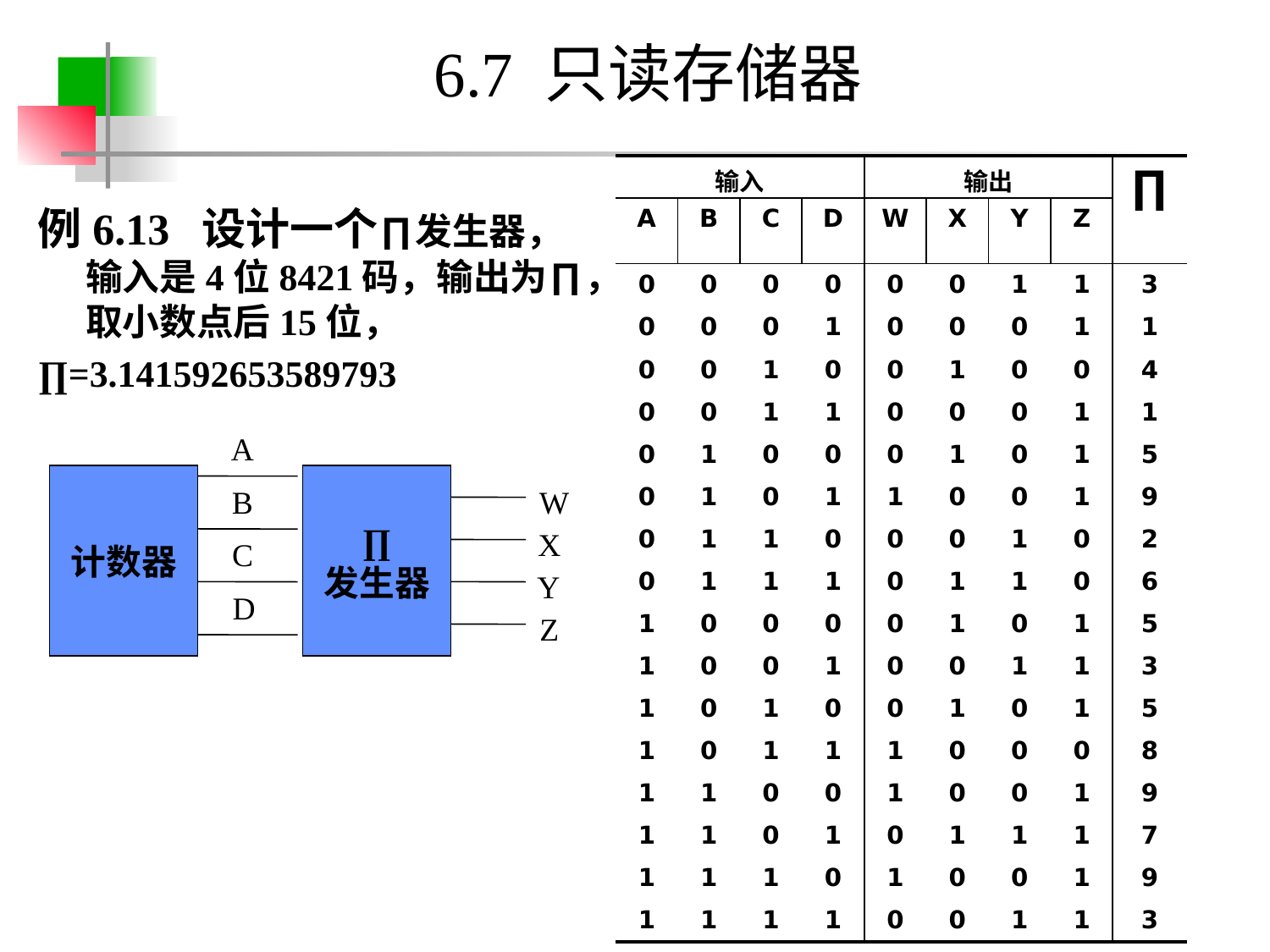

# 6.7 只读存储器
| 输入 |  |  |  | 输出 |  |  |  | ∏ |
| --- | --- | --- | --- | --- | --- | --- | --- | --- |
| A | B | C | D | W | X | Y | Z |  |
| 0 | 0 | 0 | 0 | 0 | 0 | 1 | 1 | 3 |
| 0 | 0 | 0 | 1 | 0 | 0 | 0 | 1 | 1 |
| 0 | 0 | 1 | 0 | 0 | 1 | 0 | 0 | 4 |
| 0 | 0 | 1 | 1 | 0 | 0 | 0 | 1 | 1 |
| 0 | 1 | 0 | 0 | 0 | 1 | 0 | 1 | 5 |
| 0 | 1 | 0 | 1 | 1 | 0 | 0 | 1 | 9 |
| 0 | 1 | 1 | 0 | 0 | 0 | 1 | 0 | 2 |
| 0 | 1 | 1 | 1 | 0 | 1 | 1 | 0 | 6 |
| 1 | 0 | 0 | 0 | 0 | 1 | 0 | 1 | 5 |
| 1 | 0 | 0 | 1 | 0 | 0 | 1 | 1 | 3 |
| 1 | 0 | 1 | 0 | 0 | 1 | 0 | 1 | 5 |
| 1 | 0 | 1 | 1 | 1 | 0 | 0 | 0 | 8 |
| 1 | 1 | 0 | 0 | 1 | 0 | 0 | 1 | 9 |
| 1 | 1 | 0 | 1 | 0 | 1 | 1 | 1 | 7 |
| 1 | 1 | 1 | 0 | 1 | 0 | 0 | 1 | 9 |
| 1 | 1 | 1 | 1 | 0 | 0 | 1 | 1 | 3 |
例6.13  设计一个∏发生器，输入是4位8421码，输出为∏，取小数点后15位，
∏=3.141592653589793
A
计数器
∏
发生器

B
W

X

C

Y

D

Z